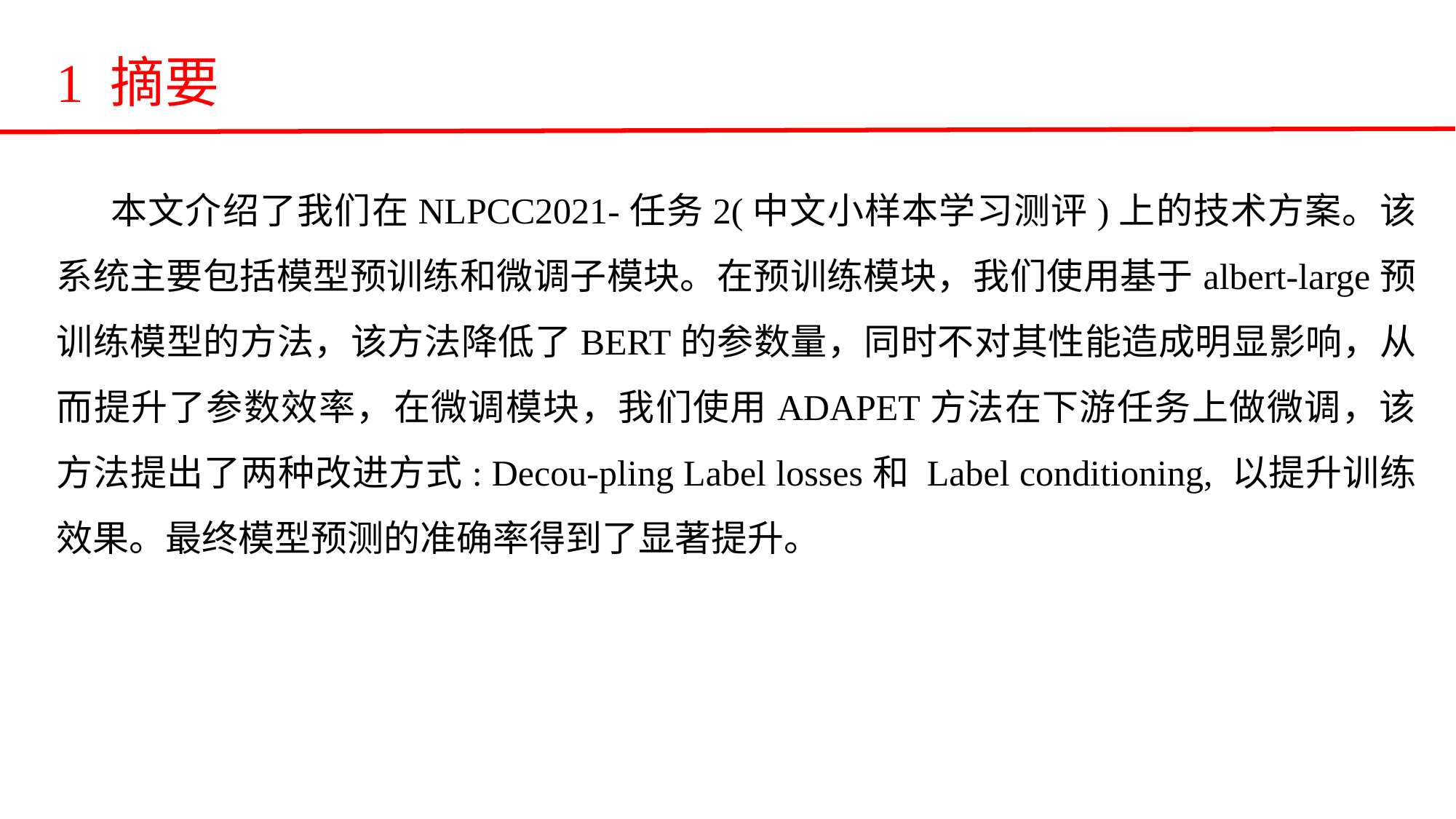

1 摘要
# 本文介绍了我们在NLPCC2021-任务2(中文小样本学习测评)上的技术方案。该系统主要包括模型预训练和微调子模块。在预训练模块，我们使用基于albert-large预训练模型的方法，该方法降低了BERT的参数量，同时不对其性能造成明显影响，从而提升了参数效率，在微调模块，我们使用ADAPET方法在下游任务上做微调，该方法提出了两种改进方式: Decou-pling Label losses和 Label conditioning, 以提升训练效果。最终模型预测的准确率得到了显著提升。